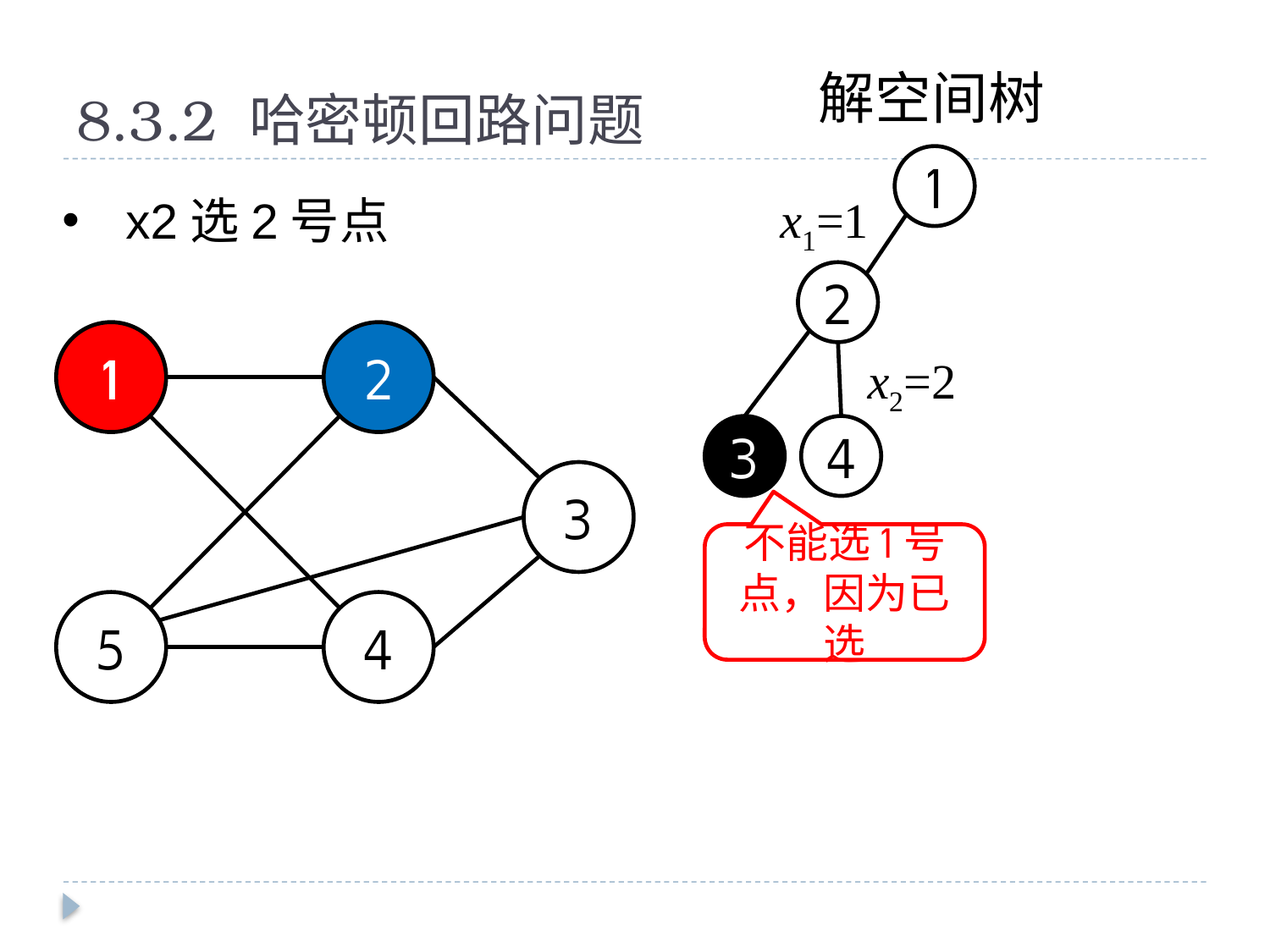

# 8.3.2 哈密顿回路问题
解空间树
1
x1=1
x2选2号点
2
1
2
3
5
4
x2=2
3
4
不能选1号点，因为已选